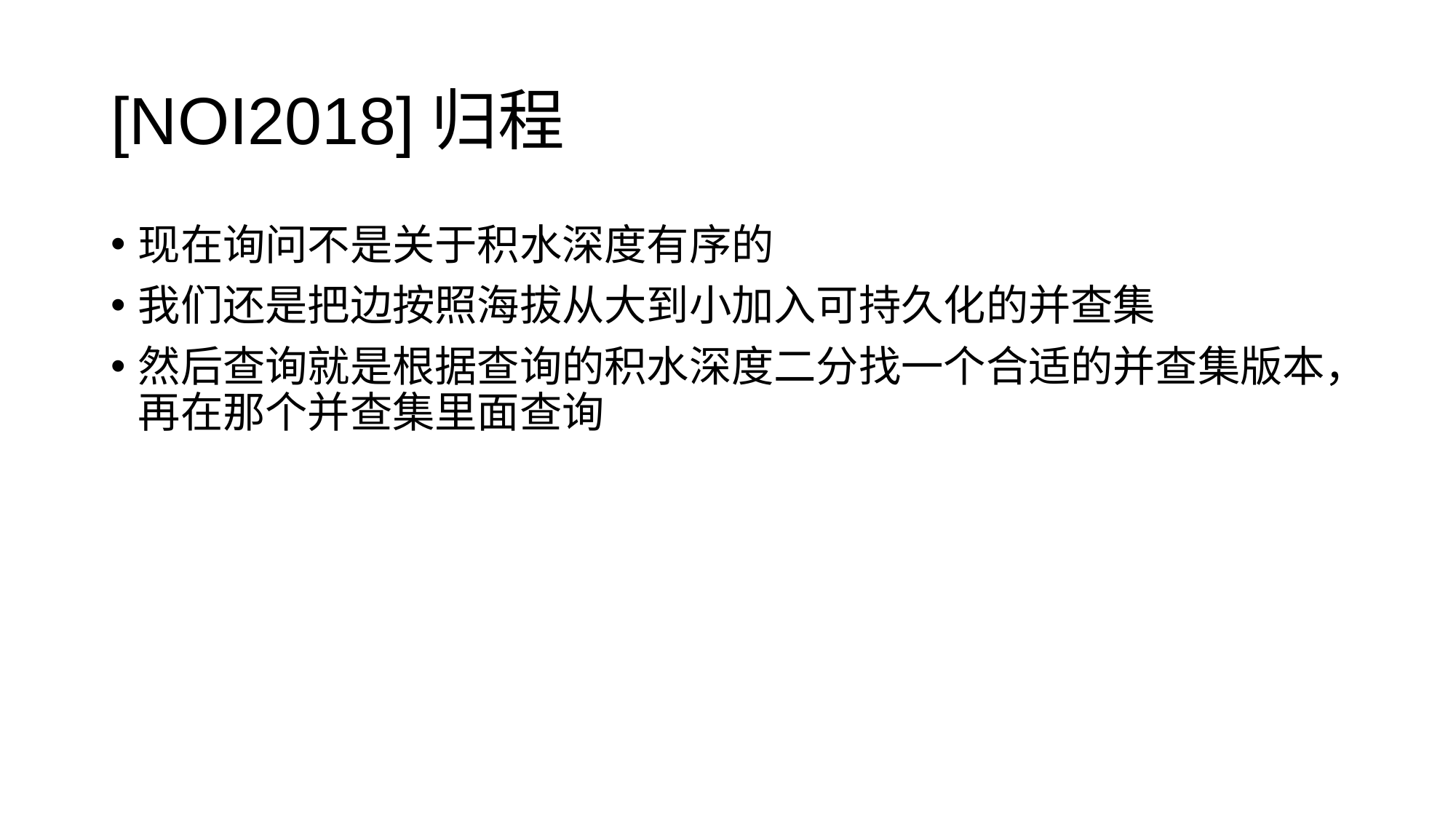

# [NOI2018]归程
现在询问不是关于积水深度有序的
我们还是把边按照海拔从大到小加入可持久化的并查集
然后查询就是根据查询的积水深度二分找一个合适的并查集版本，再在那个并查集里面查询